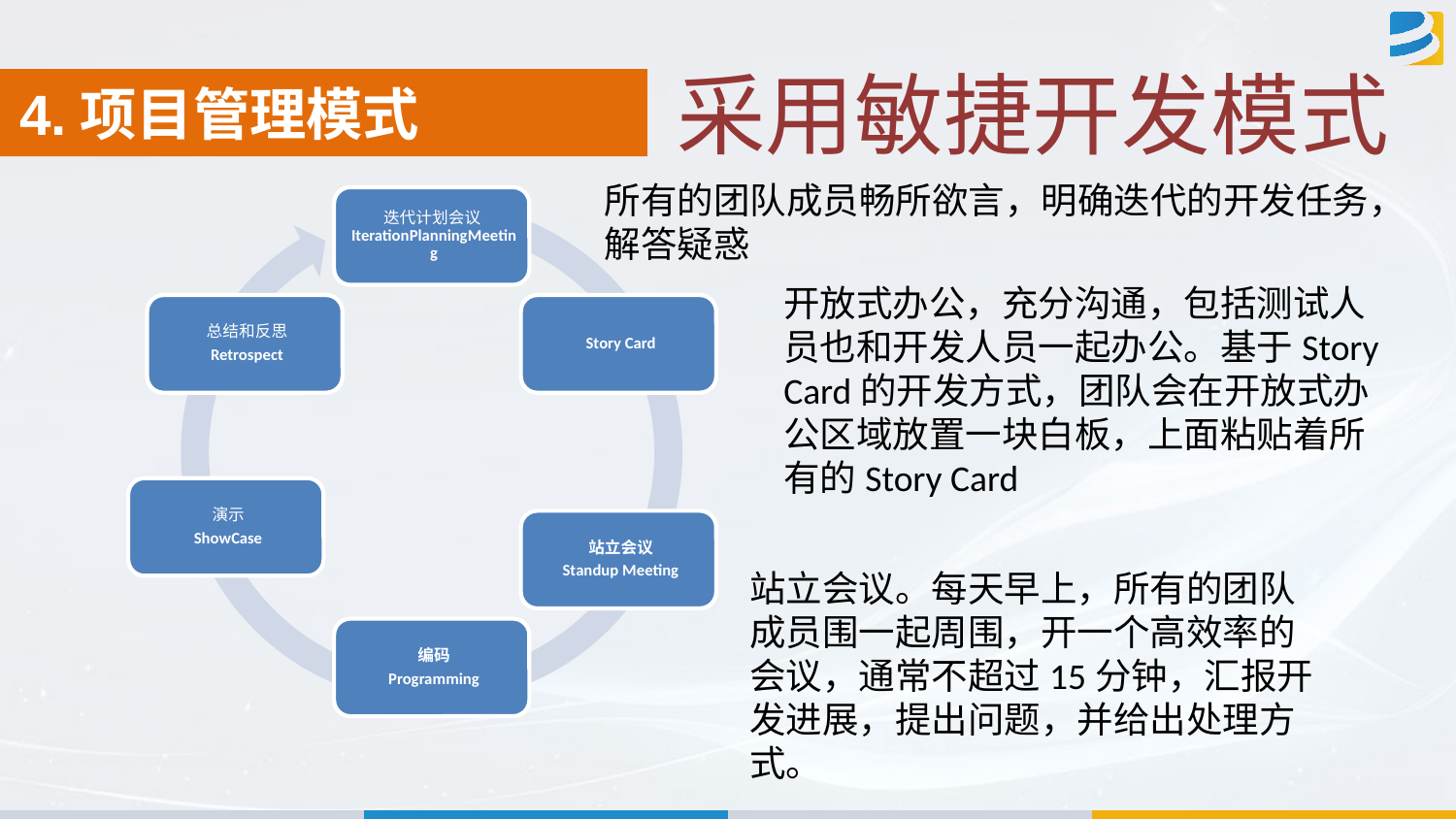

采用敏捷开发模式
4.项目管理模式
所有的团队成员畅所欲言，明确迭代的开发任务，解答疑惑
迭代计划会议IterationPlanningMeeting
Story Card
站立会议
Standup Meeting
编码
Programming
演示
ShowCase
总结和反思
Retrospect
开放式办公，充分沟通，包括测试人员也和开发人员一起办公。基于Story Card的开发方式，团队会在开放式办公区域放置一块白板，上面粘贴着所有的Story Card
站立会议。每天早上，所有的团队成员围一起周围，开一个高效率的会议，通常不超过15分钟，汇报开发进展，提出问题，并给出处理方式。